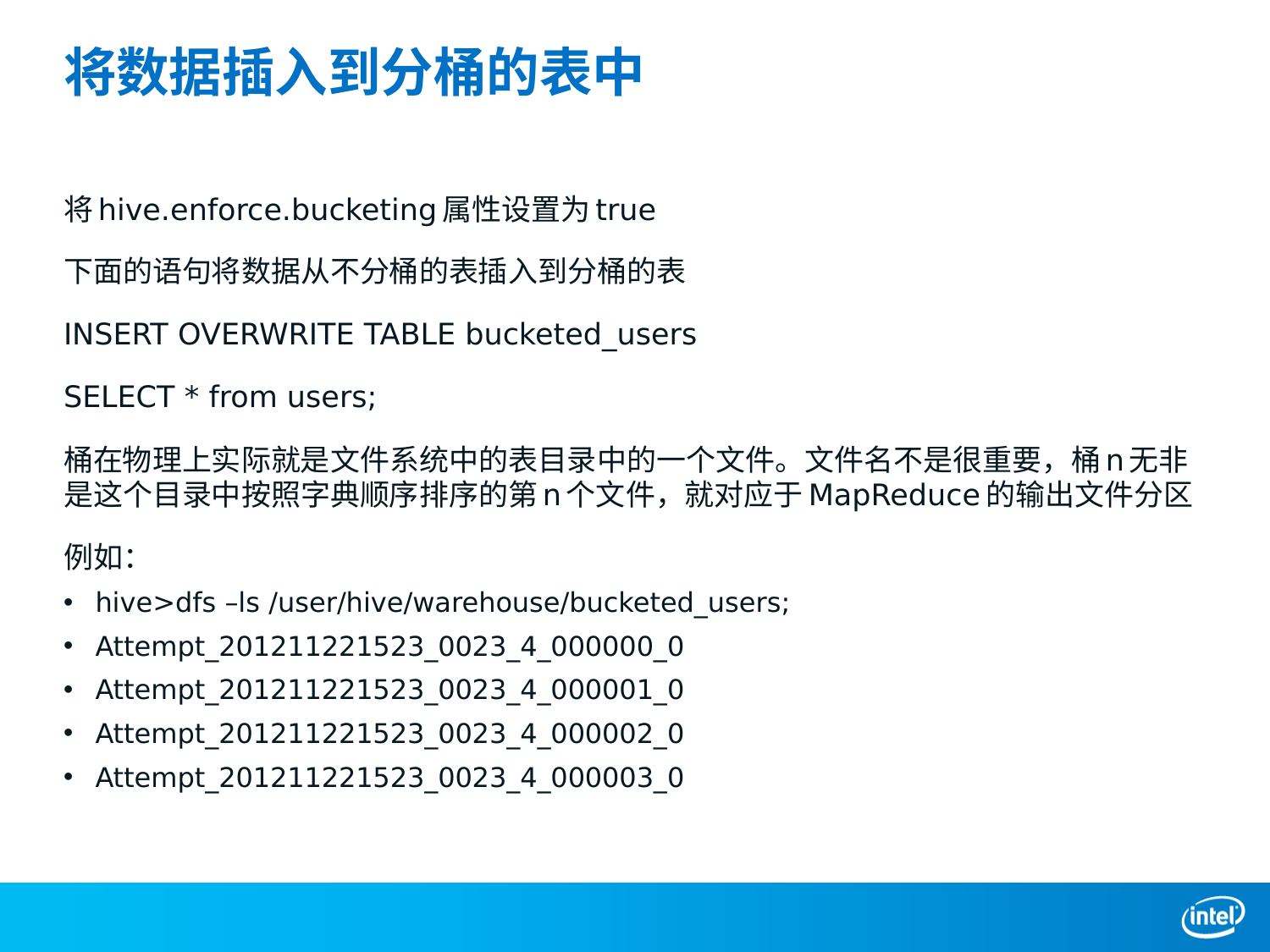

# 将数据插入到分桶的表中
将hive.enforce.bucketing属性设置为true
下面的语句将数据从不分桶的表插入到分桶的表
INSERT OVERWRITE TABLE bucketed_users
SELECT * from users;
桶在物理上实际就是文件系统中的表目录中的一个文件。文件名不是很重要，桶n无非是这个目录中按照字典顺序排序的第n个文件，就对应于MapReduce的输出文件分区
例如：
hive>dfs –ls /user/hive/warehouse/bucketed_users;
Attempt_201211221523_0023_4_000000_0
Attempt_201211221523_0023_4_000001_0
Attempt_201211221523_0023_4_000002_0
Attempt_201211221523_0023_4_000003_0